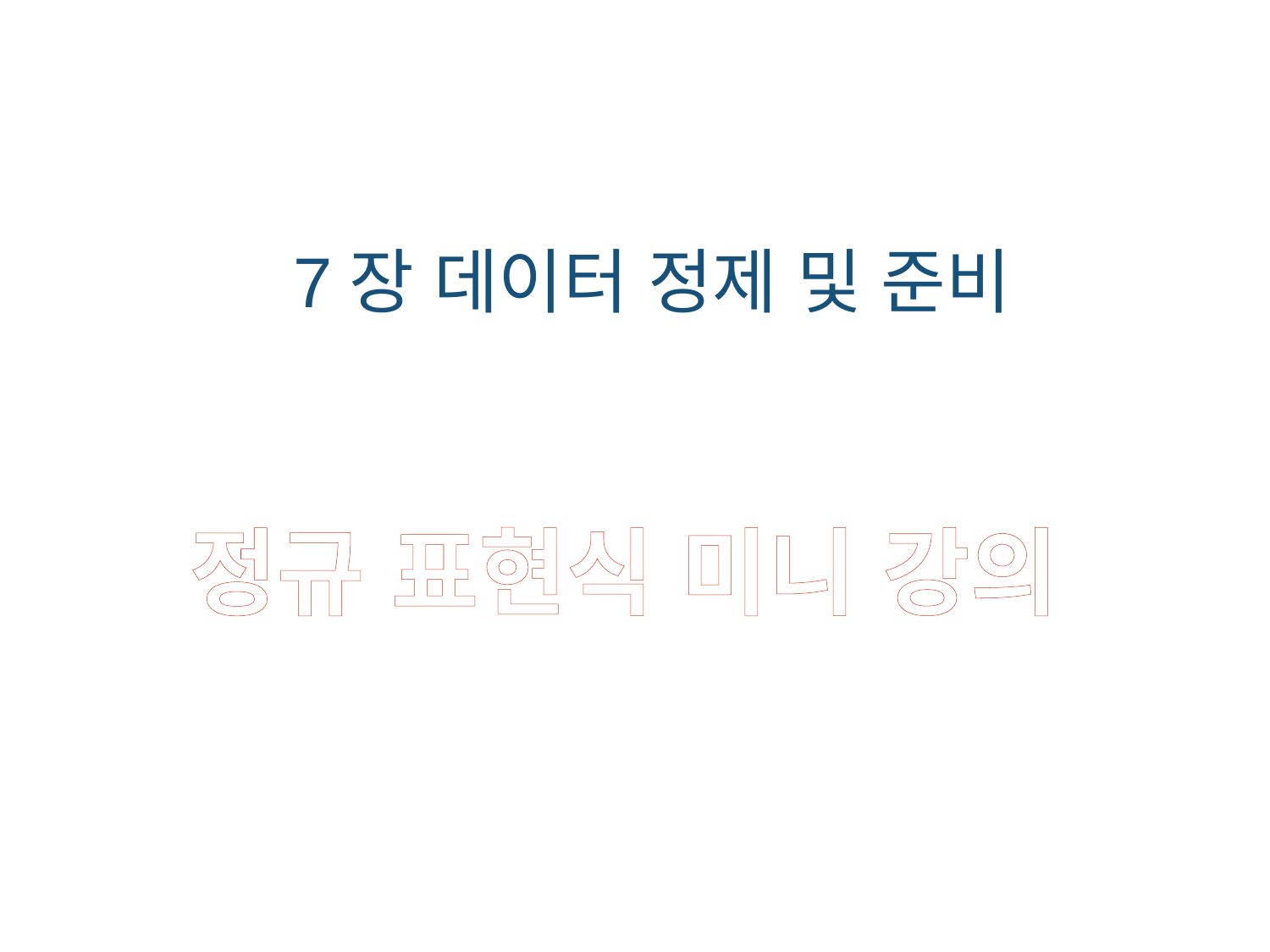

7장 데이터 정제 및 준비
정규 표현식 미니 강의